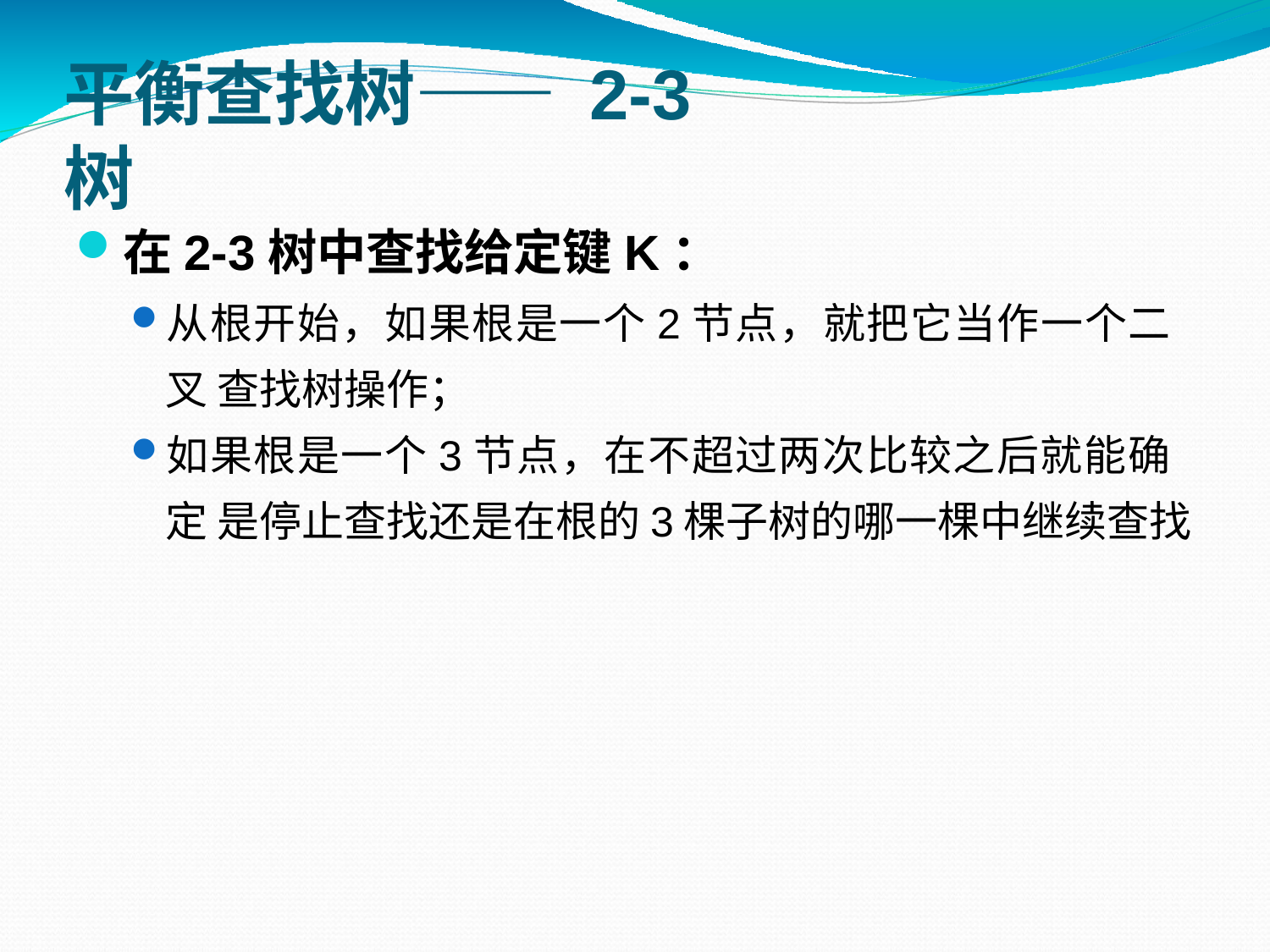

# 平衡查找树—— 2-3树
在2-3树中查找给定键K：
从根开始，如果根是一个2节点，就把它当作一个二叉 查找树操作；
如果根是一个3节点，在不超过两次比较之后就能确定 是停止查找还是在根的3棵子树的哪一棵中继续查找